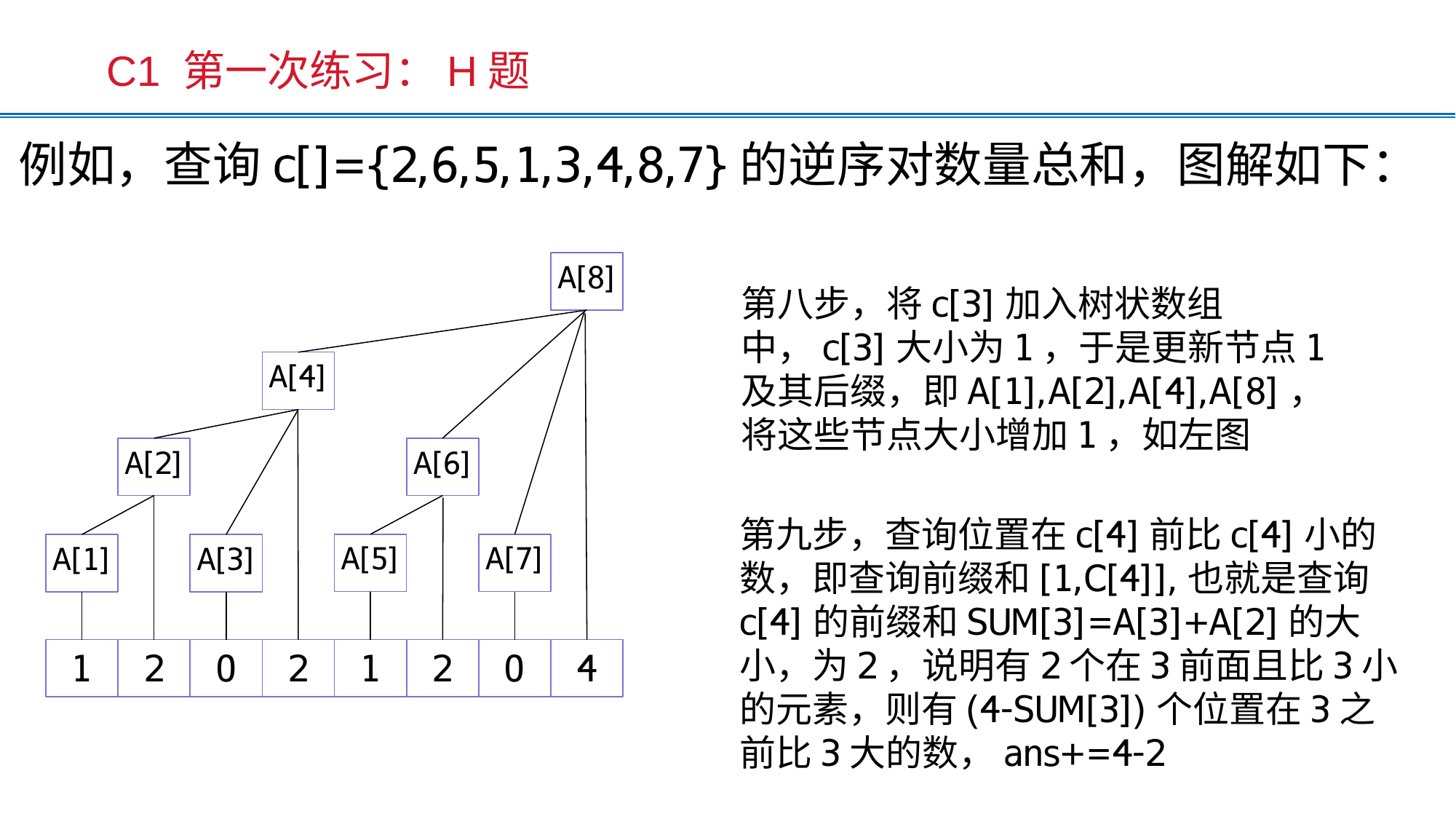

C1 第一次练习：H题

例如，查询c[]={2,6,5,1,3,4,8,7}的逆序对数量总和，图解如下：
A[8]
第八步，将c[3]加入树状数组中，c[3]大小为1，于是更新节点1及其后缀，即A[1],A[2],A[4],A[8]，将这些节点大小增加1，如左图
A[4]
A[2]
A[6]
第九步，查询位置在c[4]前比c[4]小的数，即查询前缀和[1,C[4]],也就是查询c[4]的前缀和SUM[3]=A[3]+A[2]的大小，为2，说明有2个在3前面且比3小的元素，则有(4-SUM[3])个位置在3之前比3大的数，ans+=4-2
A[5]
A[7]
A[1]
A[3]
1
2
0
2
1
2
0
4